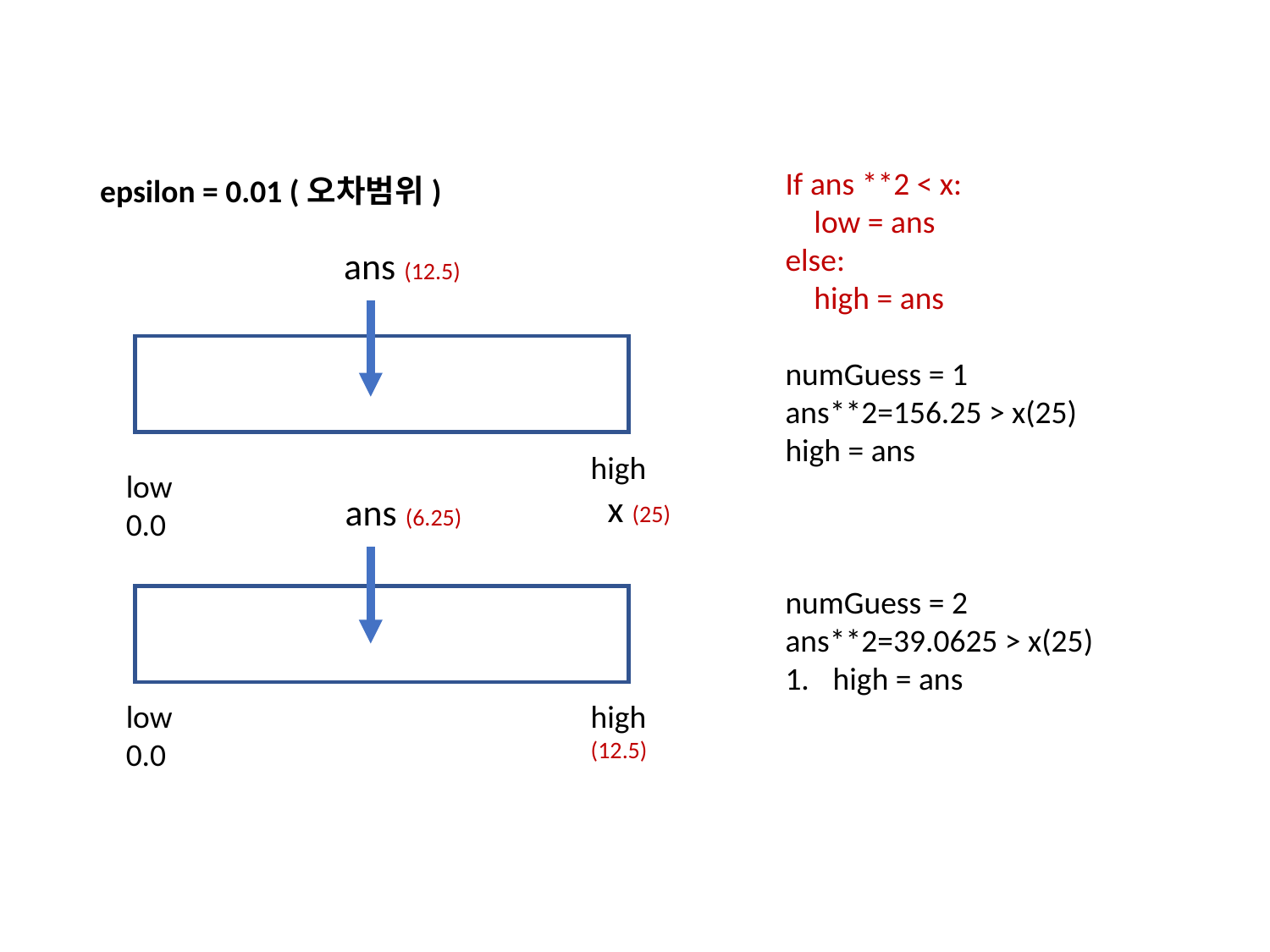

If ans **2 < x:
    low = ans
else:
    high = ans

numGuess = 1
ans**2=156.25 > x(25)
high = ans

numGuess = 2
ans**2=39.0625 > x(25)
high = ans
epsilon = 0.01 (오차범위)

ans (12.5)

high
  x (25)

ans (6.25)
low
0.0

low
0.0
high
(12.5)